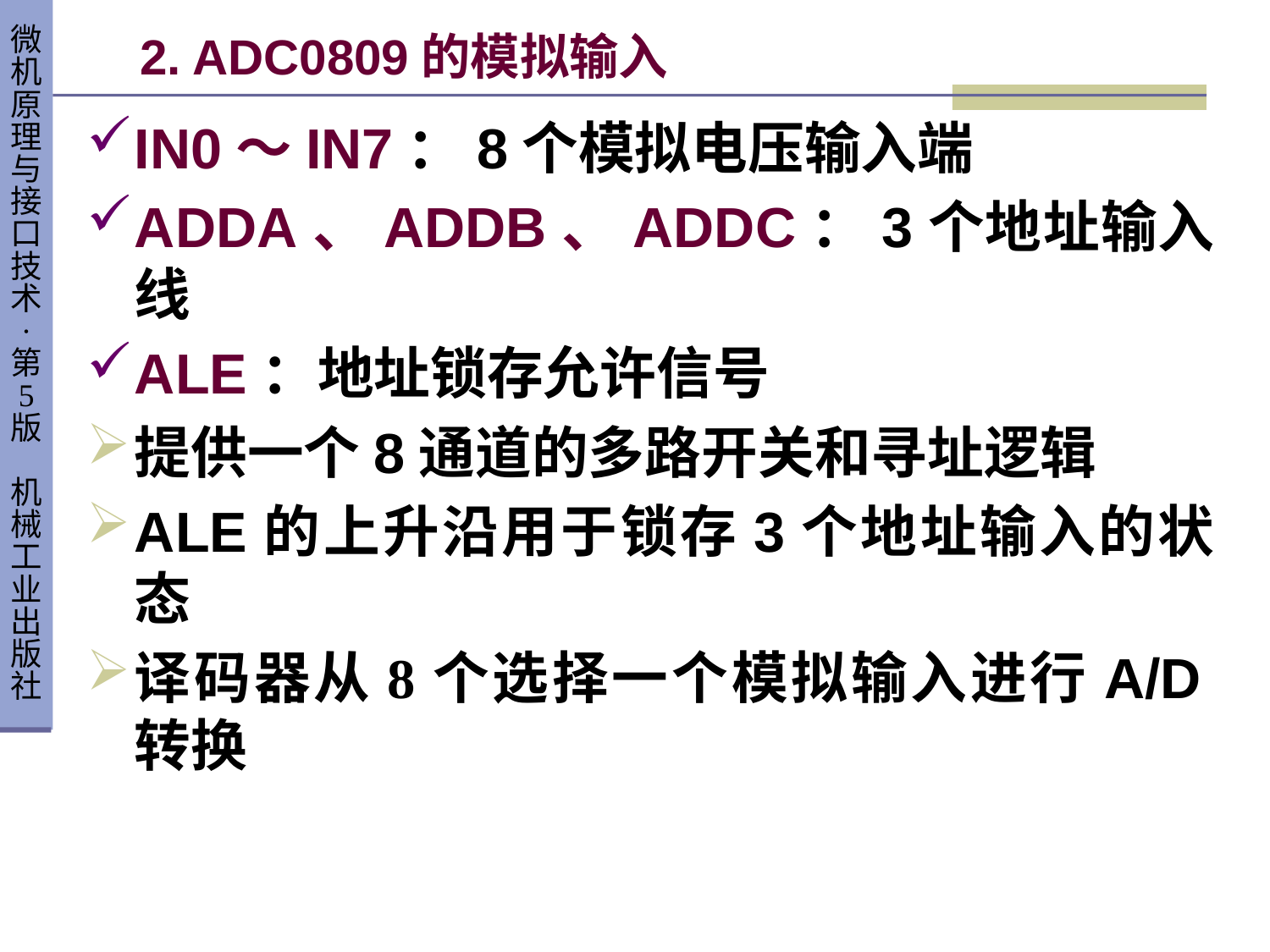

# 2. ADC0809的模拟输入
IN0～IN7：8个模拟电压输入端
ADDA、ADDB、ADDC：3个地址输入线
ALE：地址锁存允许信号
提供一个8通道的多路开关和寻址逻辑
ALE的上升沿用于锁存3个地址输入的状态
译码器从8个选择一个模拟输入进行A/D转换